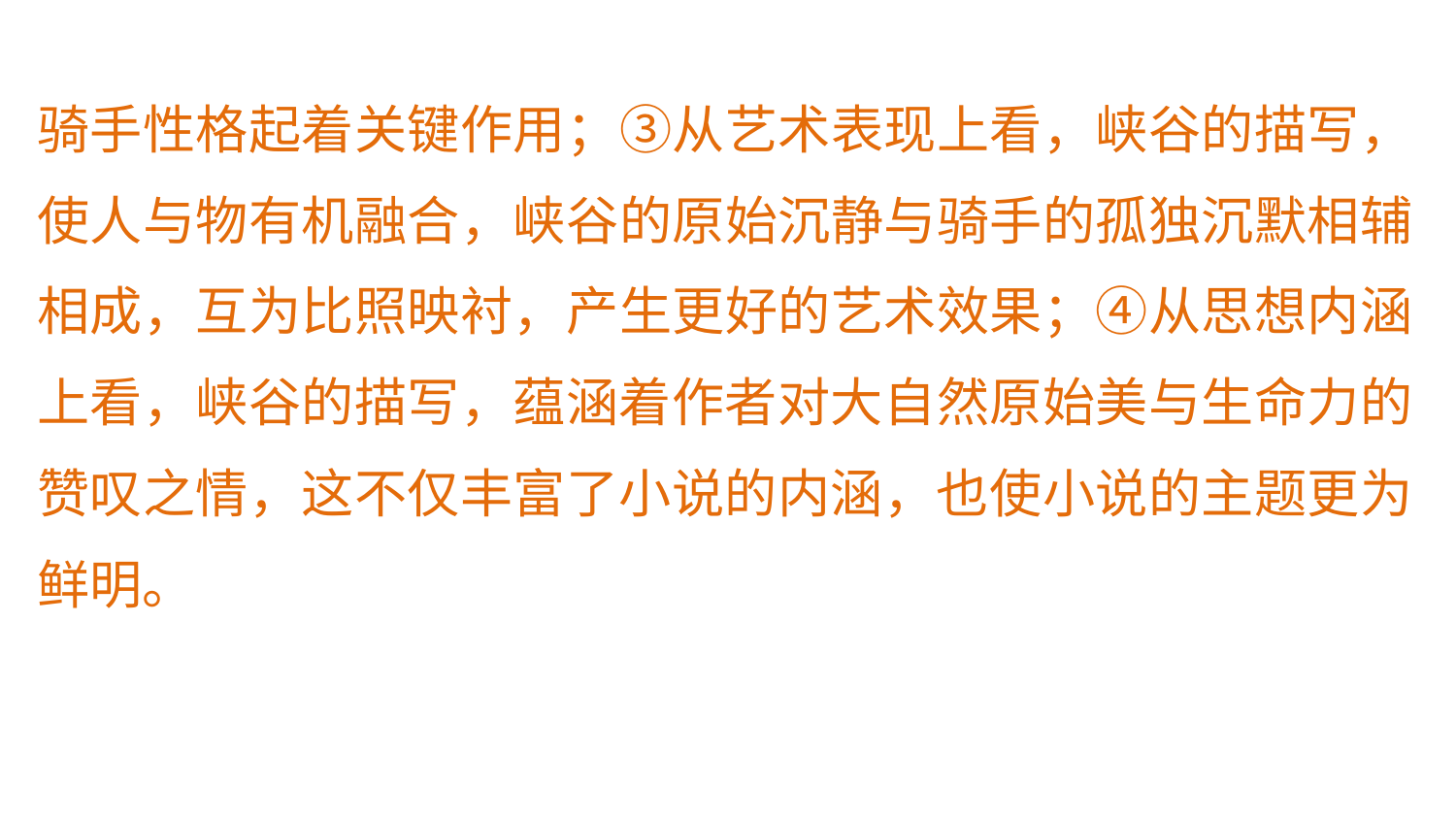

骑手性格起着关键作用；③从艺术表现上看，峡谷的描写，使人与物有机融合，峡谷的原始沉静与骑手的孤独沉默相辅相成，互为比照映衬，产生更好的艺术效果；④从思想内涵上看，峡谷的描写，蕴涵着作者对大自然原始美与生命力的赞叹之情，这不仅丰富了小说的内涵，也使小说的主题更为鲜明。